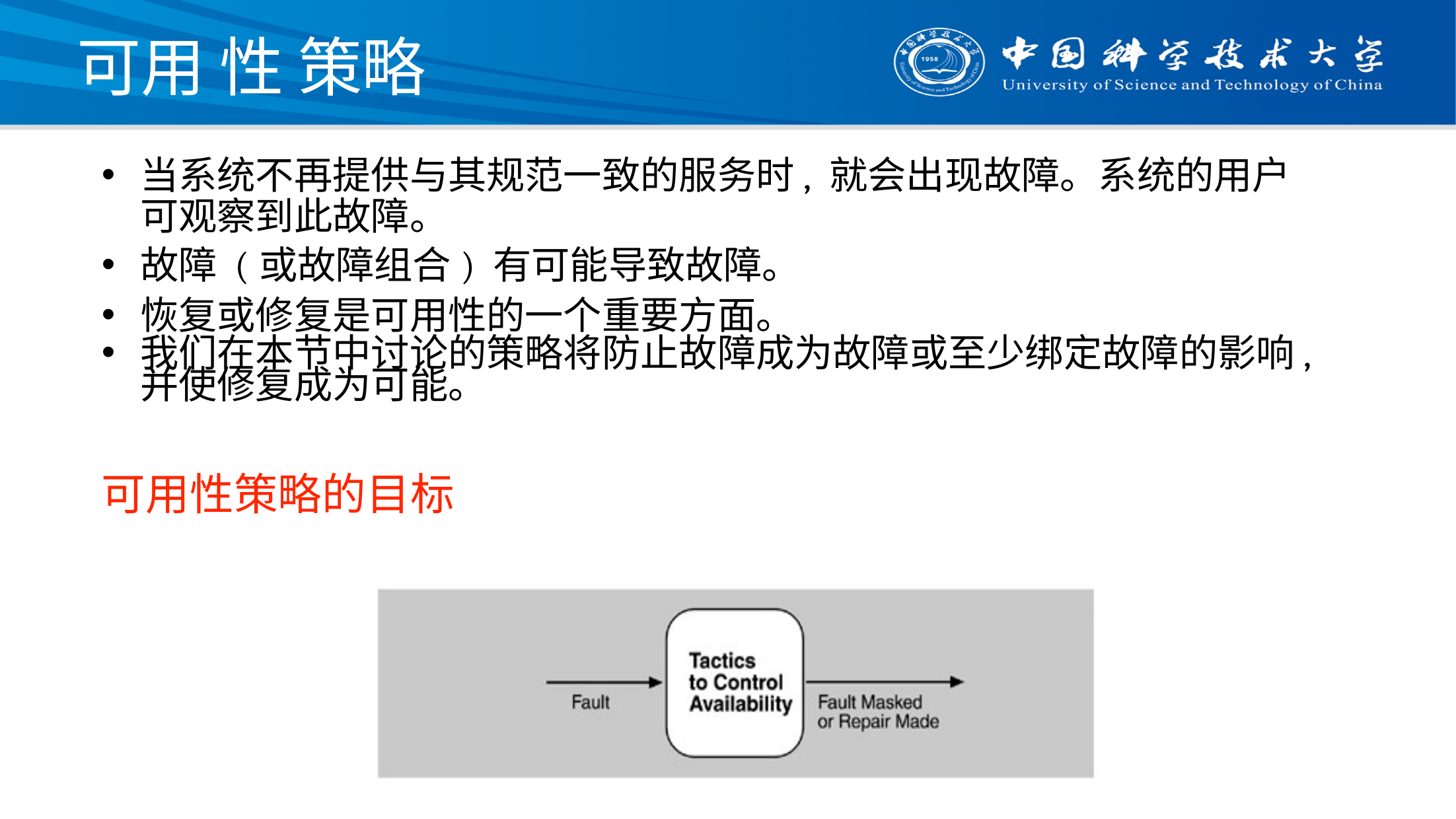

# 可用 性 策略
当系统不再提供与其规范一致的服务时, 就会出现故障。系统的用户可观察到此故障。
故障 (或故障组合) 有可能导致故障。
恢复或修复是可用性的一个重要方面。
我们在本节中讨论的策略将防止故障成为故障或至少绑定故障的影响, 并使修复成为可能。

可用性策略的目标